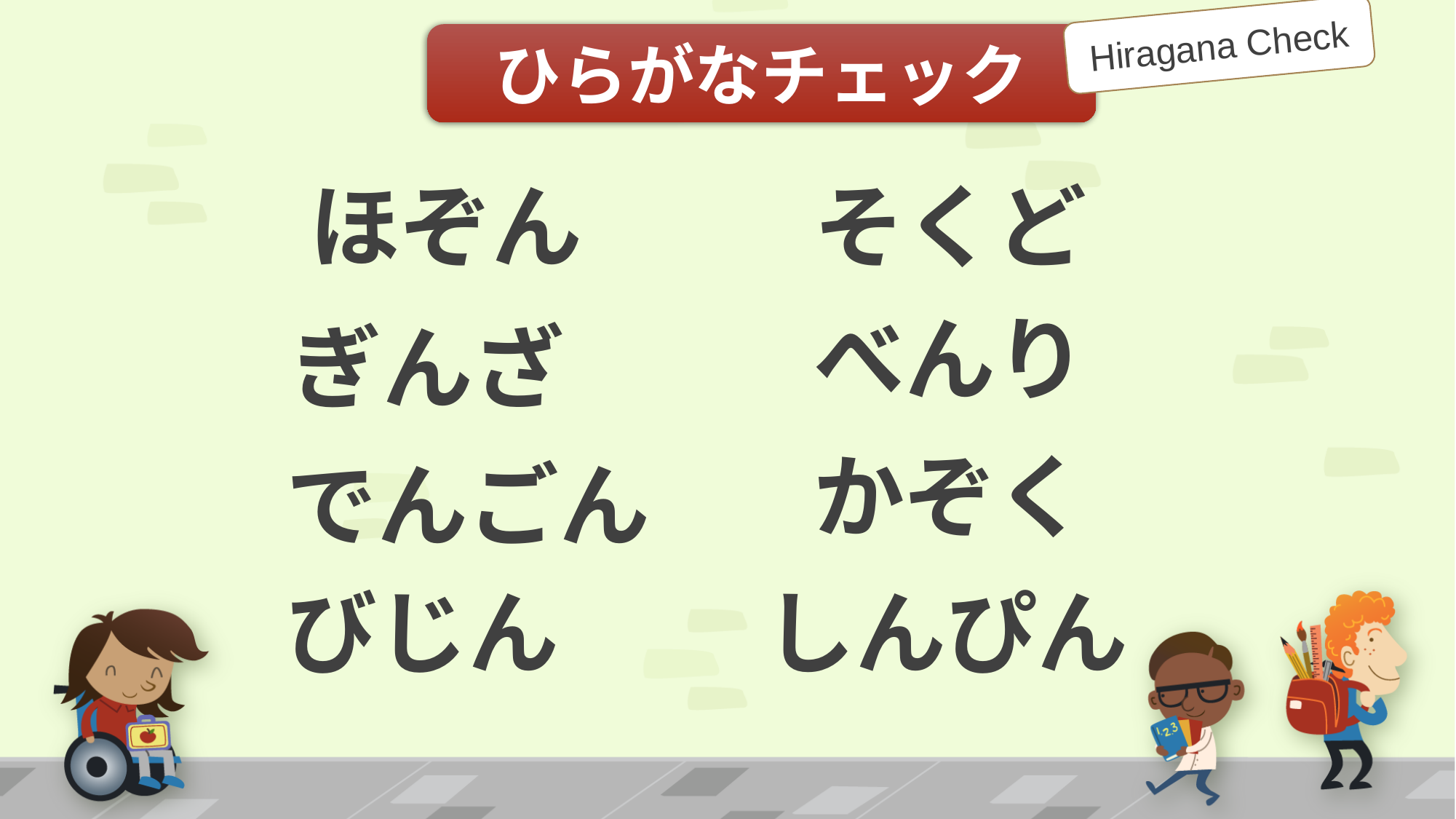

Hiragana Check
ひらがなチェック
ほぞん
そくど
べんり
ぎんざ
かぞく
でんごん
びじん
しんぴん